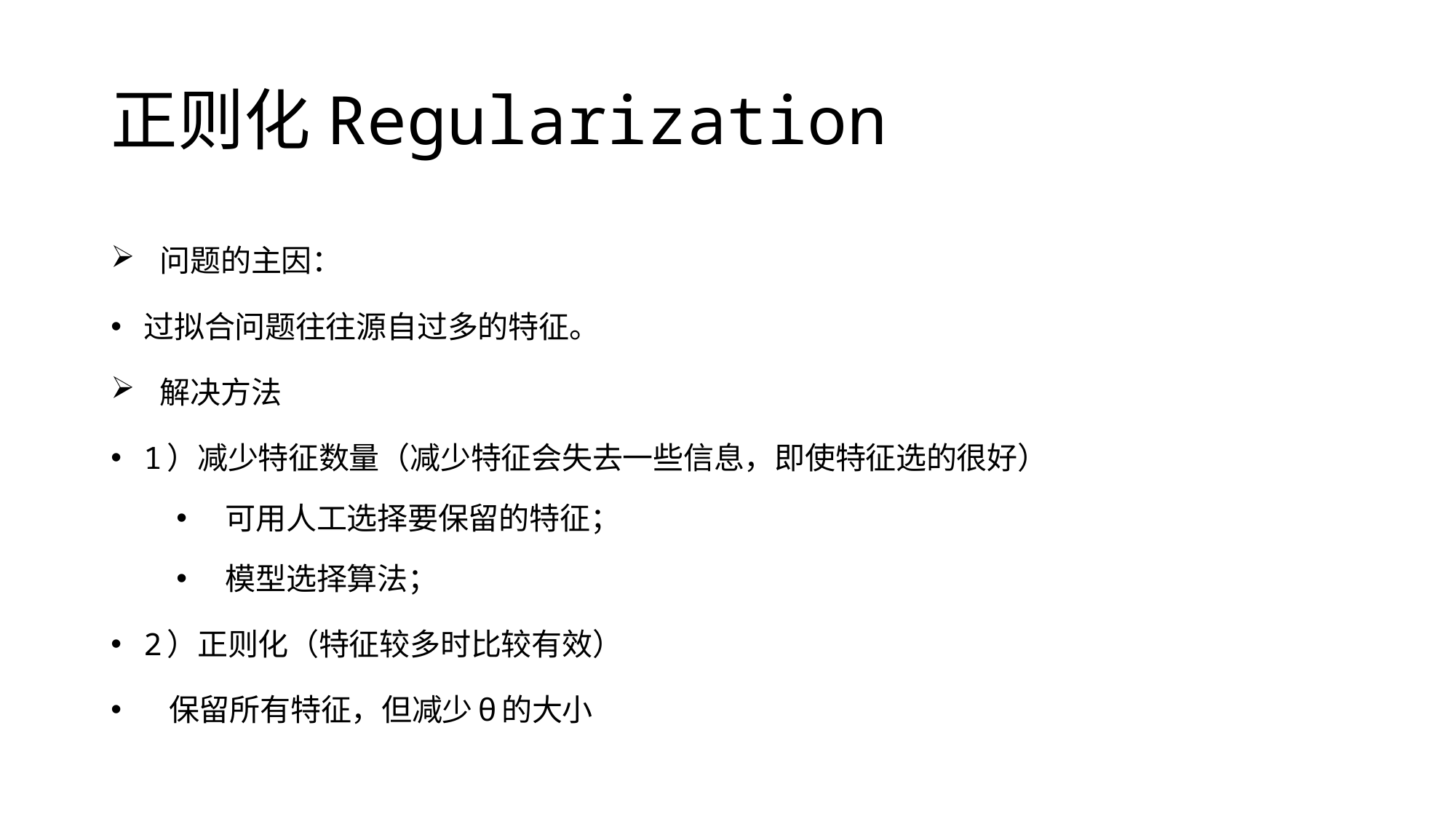

# 正则化Regularization
问题的主因：
过拟合问题往往源自过多的特征。
解决方法
1）减少特征数量（减少特征会失去一些信息，即使特征选的很好）
可用人工选择要保留的特征；
模型选择算法；
2）正则化（特征较多时比较有效）
   保留所有特征，但减少θ的大小